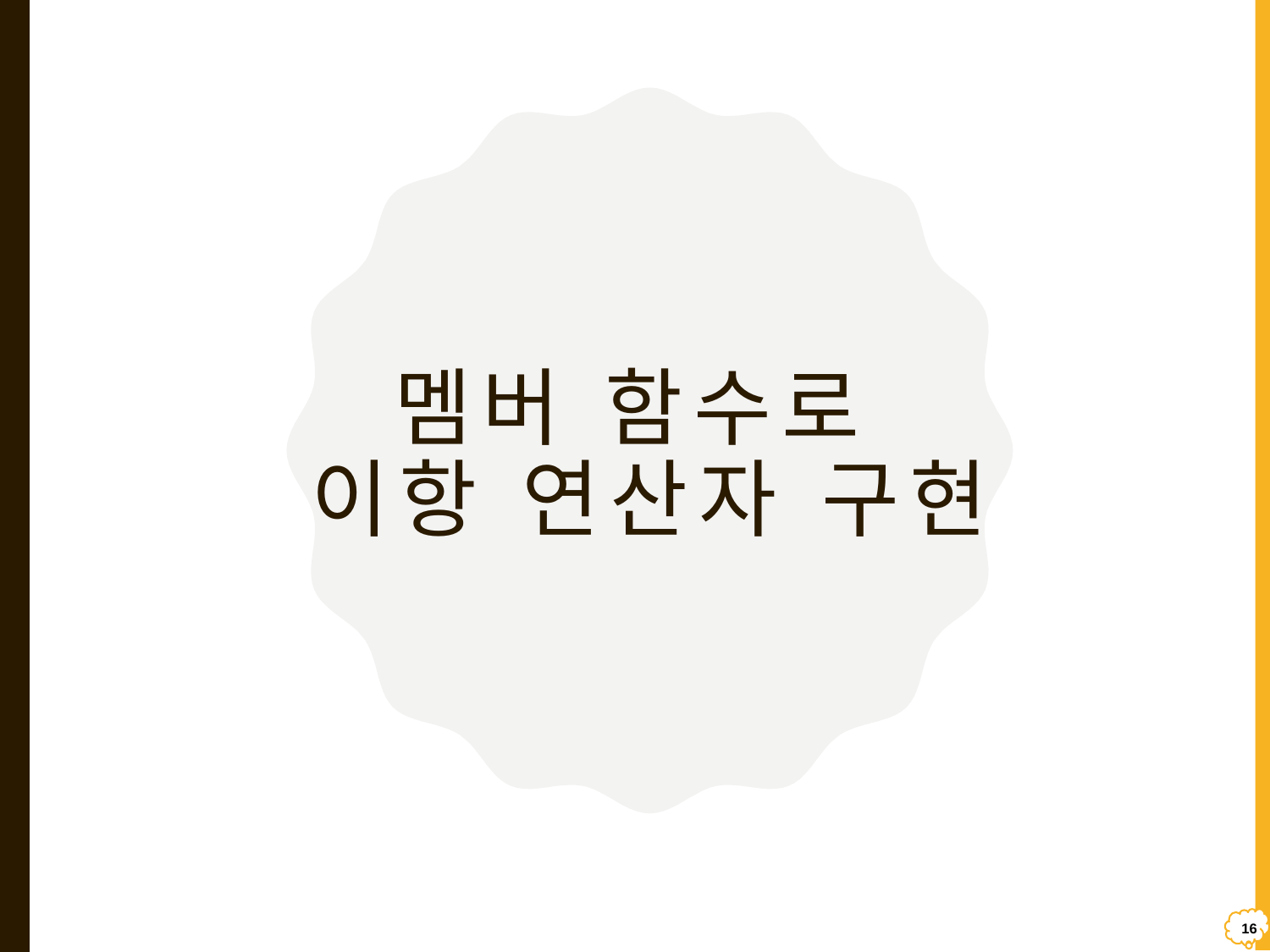

# 멤버 함수로 이항 연산자 구현
16